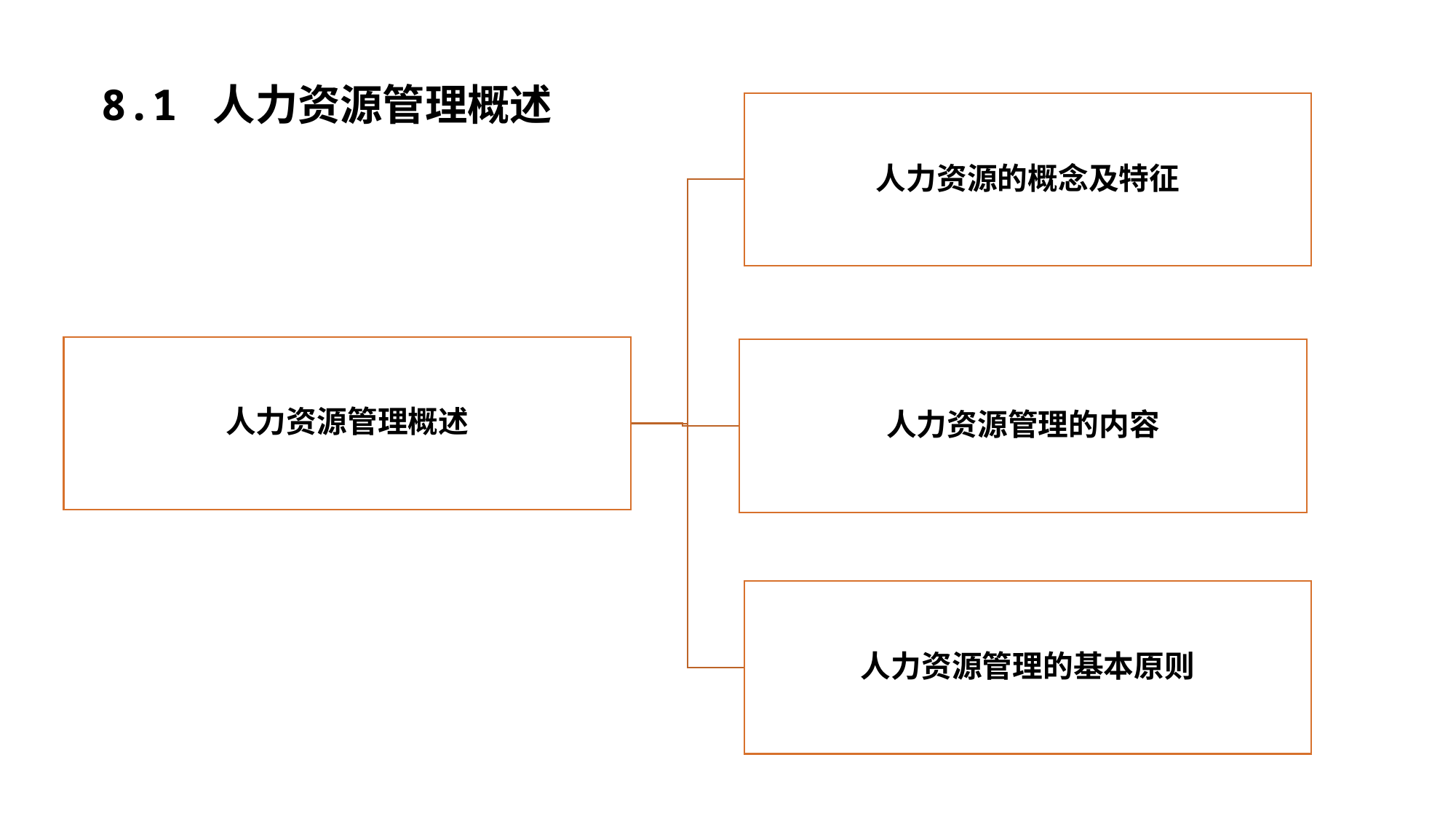

人力资源管理概述
人力资源的概念及特征
人力资源管理的内容
人力资源管理的基本原则
8.1 人力资源管理概述